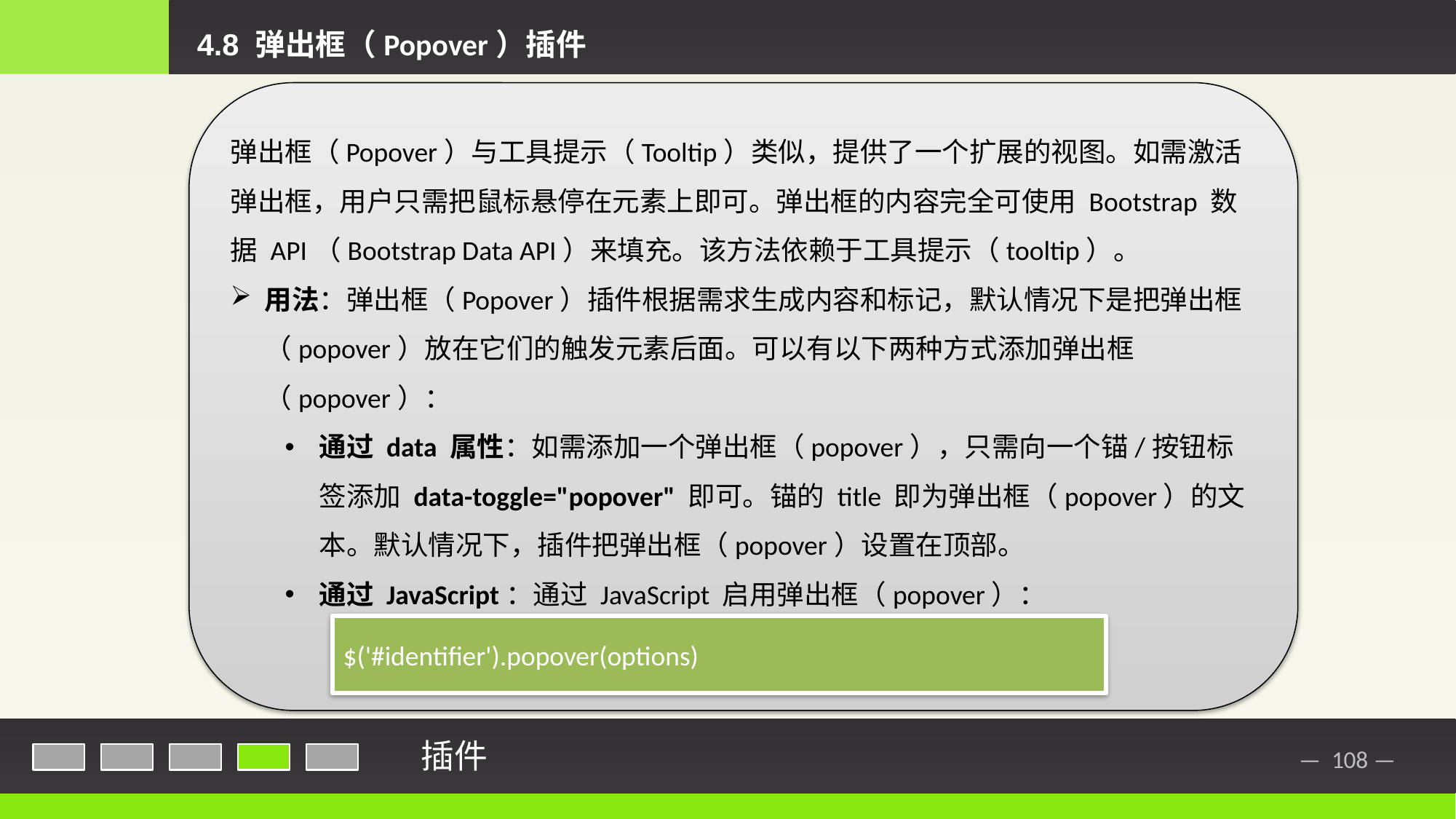

4.8 弹出框（Popover）插件
弹出框（Popover）与工具提示（Tooltip）类似，提供了一个扩展的视图。如需激活弹出框，用户只需把鼠标悬停在元素上即可。弹出框的内容完全可使用 Bootstrap 数据 API（Bootstrap Data API）来填充。该方法依赖于工具提示（tooltip）。
用法：弹出框（Popover）插件根据需求生成内容和标记，默认情况下是把弹出框（popover）放在它们的触发元素后面。可以有以下两种方式添加弹出框（popover）：
通过 data 属性：如需添加一个弹出框（popover），只需向一个锚/按钮标签添加 data-toggle="popover" 即可。锚的 title 即为弹出框（popover）的文本。默认情况下，插件把弹出框（popover）设置在顶部。
通过 JavaScript：通过 JavaScript 启用弹出框（popover）：

$('#identifier').popover(options)